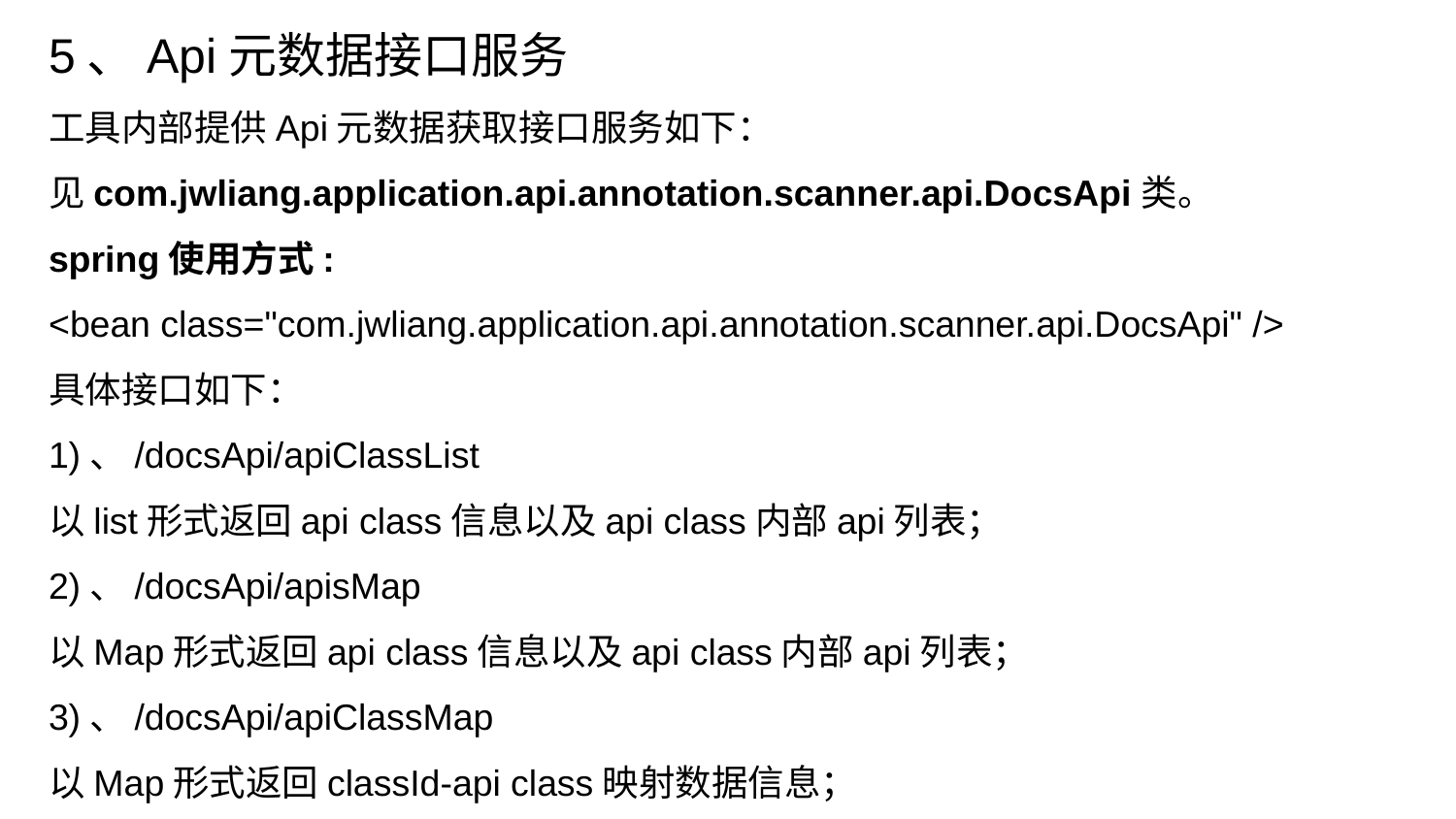

5、Api元数据接口服务
工具内部提供Api元数据获取接口服务如下：
见com.jwliang.application.api.annotation.scanner.api.DocsApi类。
spring使用方式:
<bean class="com.jwliang.application.api.annotation.scanner.api.DocsApi" />
具体接口如下：
1)、/docsApi/apiClassList
以list形式返回api class信息以及api class内部api列表；
2)、/docsApi/apisMap
以Map形式返回api class信息以及api class内部api列表；
3)、/docsApi/apiClassMap
以Map形式返回classId-api class映射数据信息；